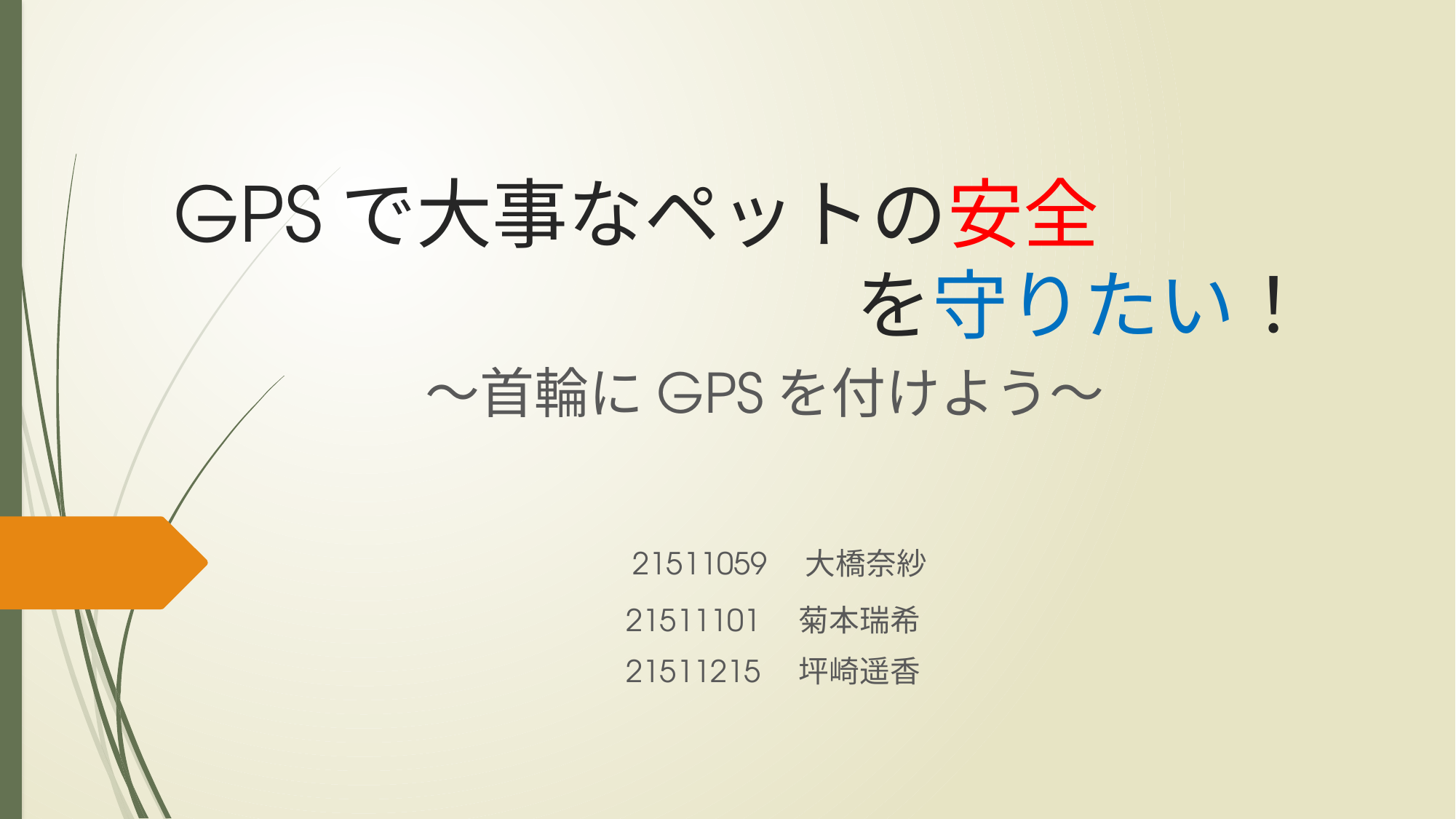

# GPSで大事なペットの安全 　　　　　　　　　を守りたい！
　　　　～首輪にGPSを付けよう～

　　　　　　　21511059　大橋奈紗
　　　　　　　　　　　　　　21511101　菊本瑞希
　　　　　　　　　　　　　　21511215　坪崎遥香